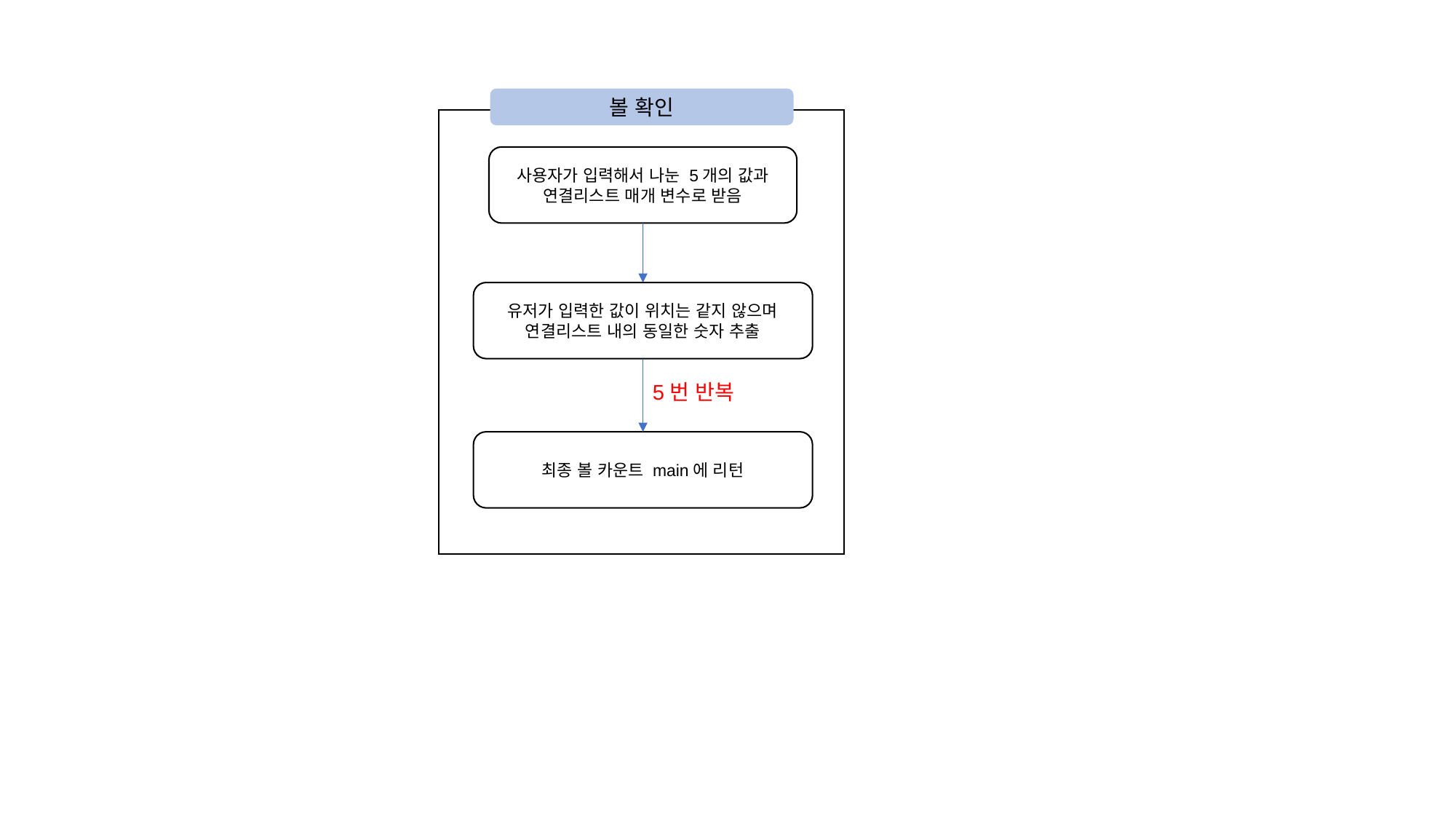

볼 확인

사용자가 입력해서 나눈 5개의 값과 연결리스트 매개 변수로 받음
유저가 입력한 값이 위치는 같지 않으며 연결리스트 내의 동일한 숫자 추출
5번 반복
최종 볼 카운트 main에 리턴